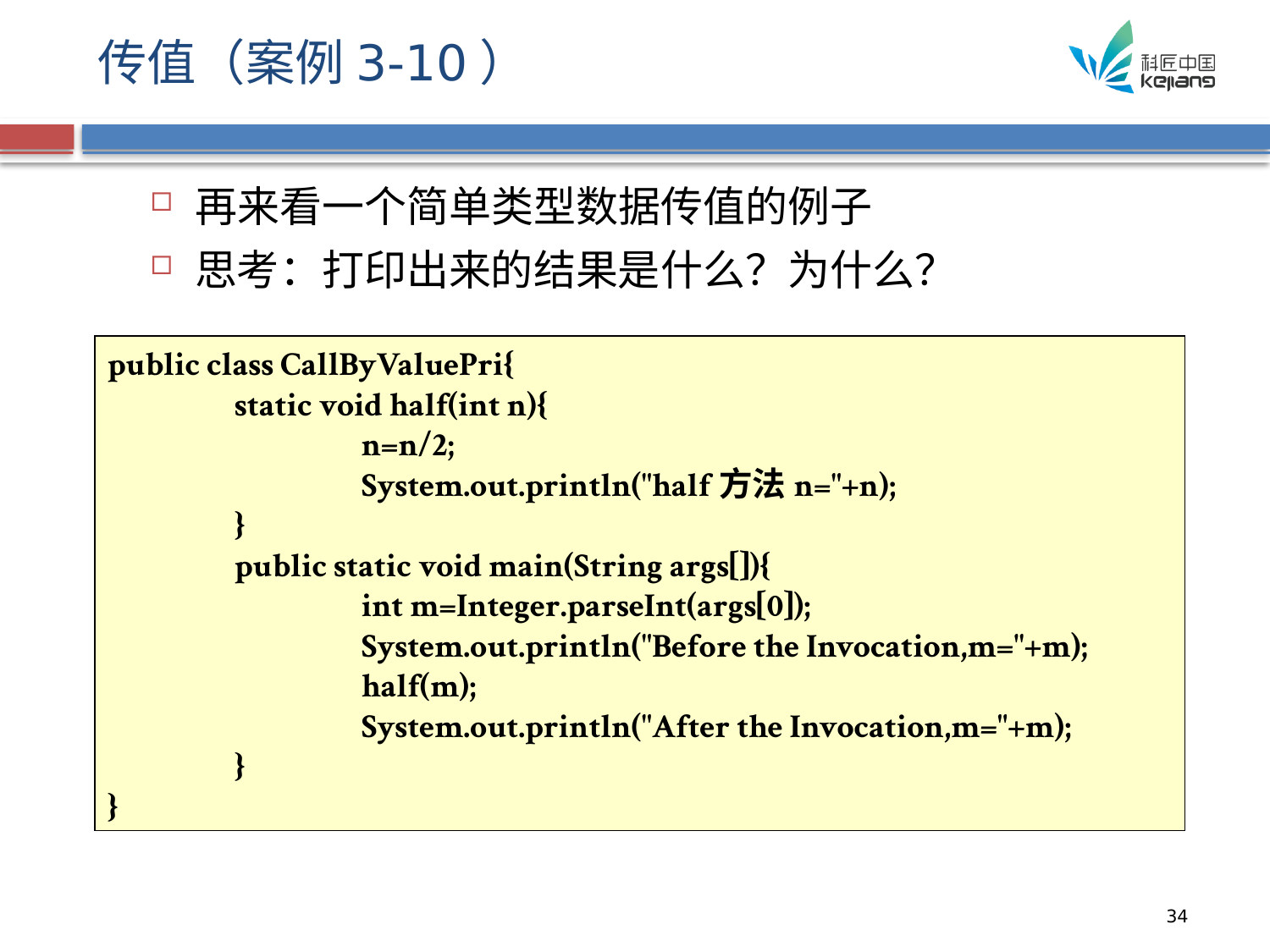

# 传值（案例3-10）
再来看一个简单类型数据传值的例子
思考：打印出来的结果是什么？为什么？
public class CallByValuePri{
	static void half(int n){
		n=n/2;
		System.out.println("half方法n="+n);
	}
	public static void main(String args[]){
		int m=Integer.parseInt(args[0]);
		System.out.println("Before the Invocation,m="+m);
		half(m);
		System.out.println("After the Invocation,m="+m);
	}
}
34